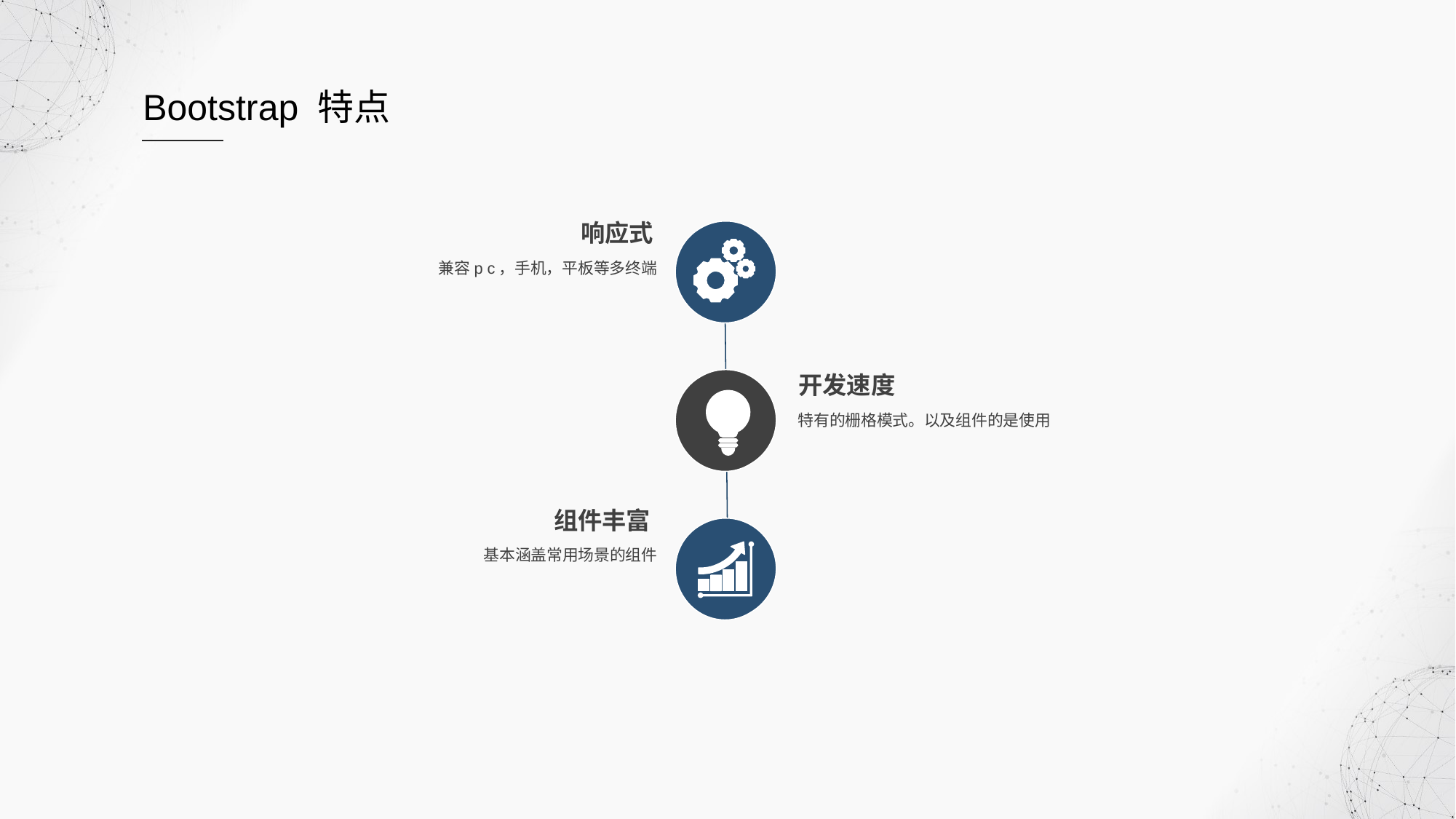

Bootstrap 特点
响应式
兼容p c，手机，平板等多终端

开发速度
特有的栅格模式。以及组件的是使用
组件丰富
基本涵盖常用场景的组件